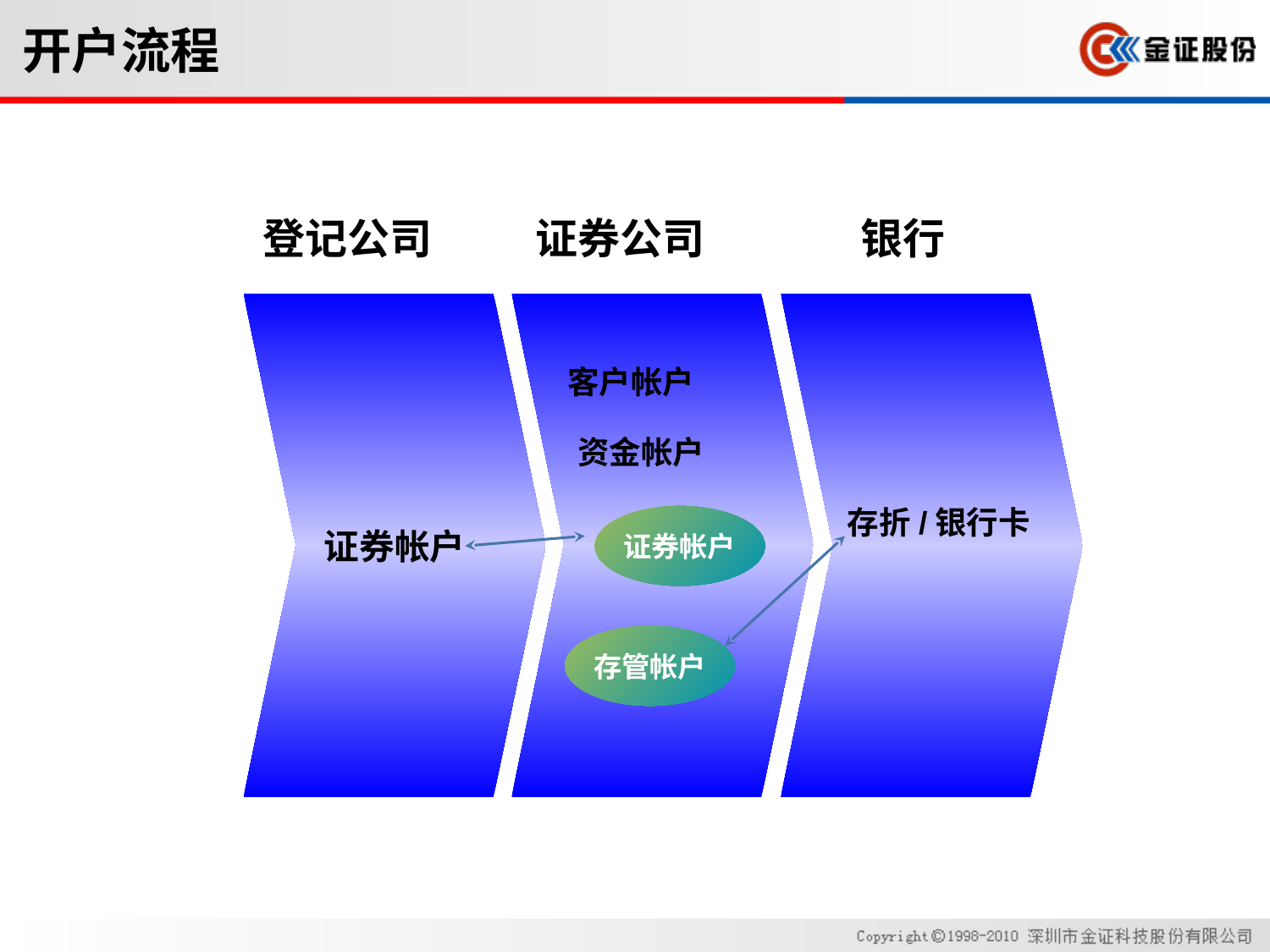

# 开户流程
登记公司
证券公司
银行
证券帐户

资金帐户
存折/银行卡
客户帐户
证券帐户
存管帐户